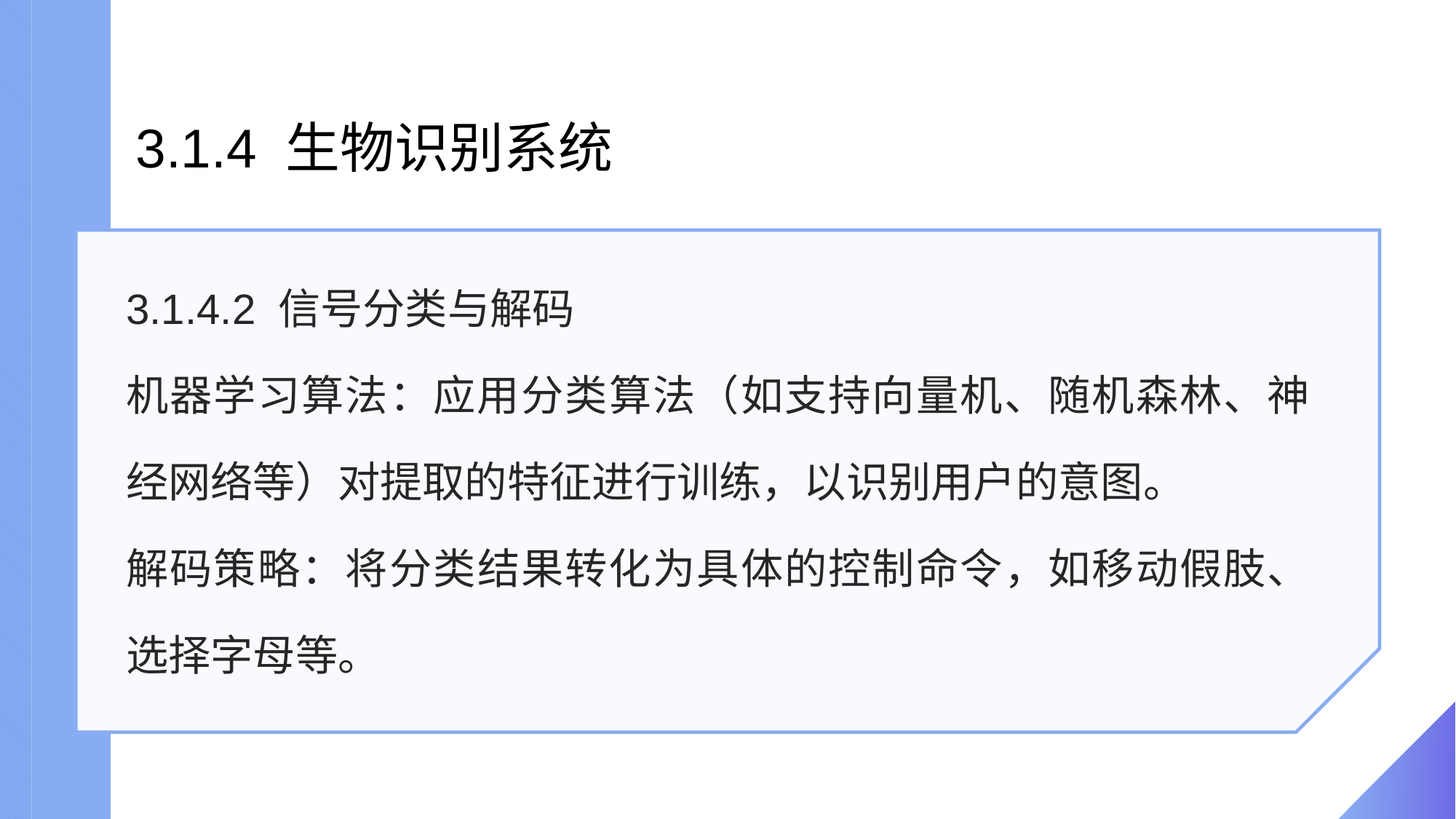

# 3.1.4 生物识别系统
3.1.4.2 信号分类与解码
机器学习算法：应用分类算法（如支持向量机、随机森林、神经网络等）对提取的特征进行训练，以识别用户的意图。
解码策略：将分类结果转化为具体的控制命令，如移动假肢、选择字母等。